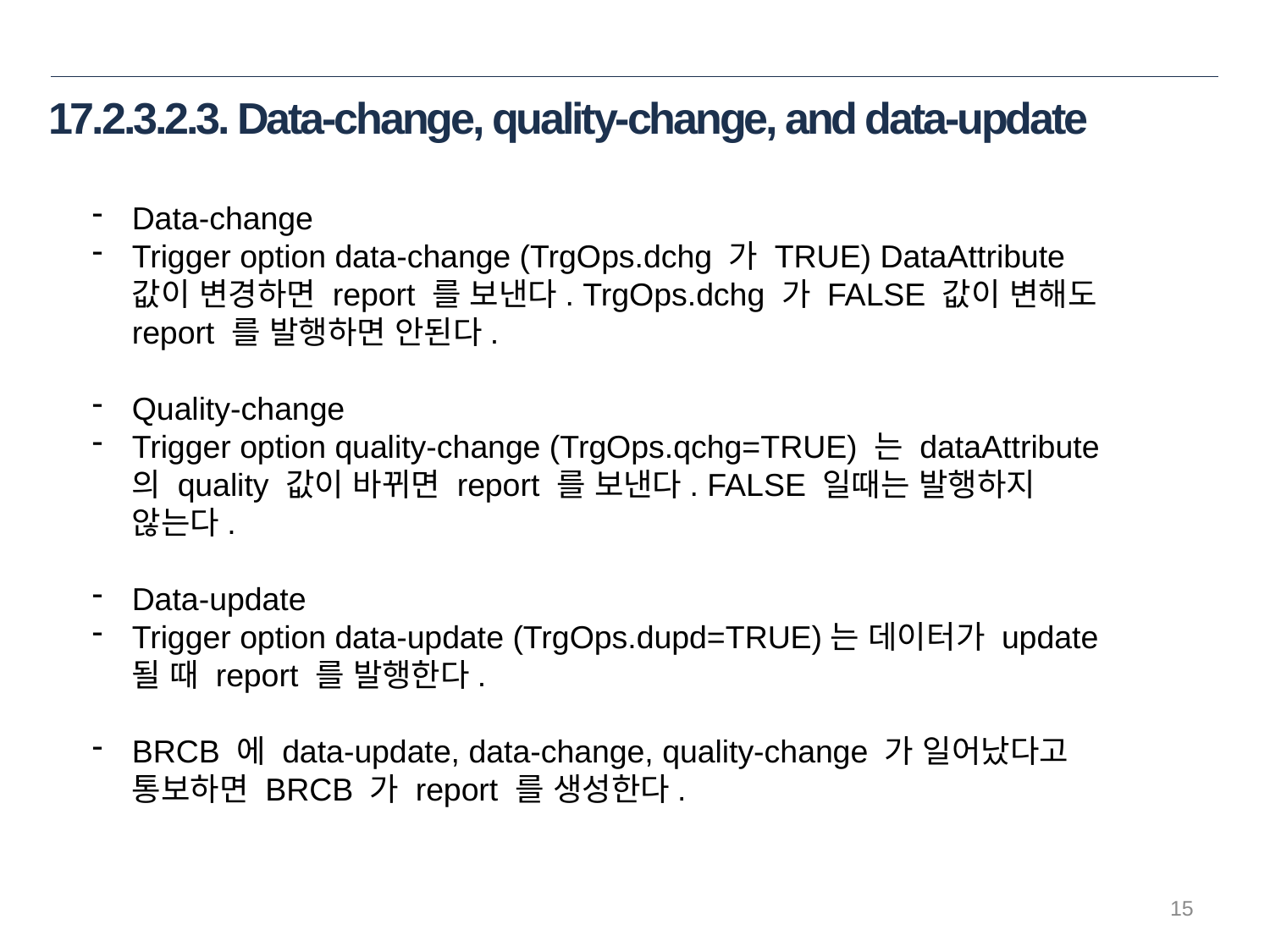

17.2.3.2.3. Data-change, quality-change, and data-update
Data-change
Trigger option data-change (TrgOps.dchg 가 TRUE) DataAttribute 값이 변경하면 report 를 보낸다. TrgOps.dchg 가 FALSE 값이 변해도 report 를 발행하면 안된다.

Quality-change
Trigger option quality-change (TrgOps.qchg=TRUE) 는 dataAttribute 의 quality 값이 바뀌면 report 를 보낸다. FALSE 일때는 발행하지 않는다.

Data-update
Trigger option data-update (TrgOps.dupd=TRUE)는 데이터가 update 될 때 report 를 발행한다.

BRCB 에 data-update, data-change, quality-change 가 일어났다고 통보하면 BRCB 가 report 를 생성한다.
15